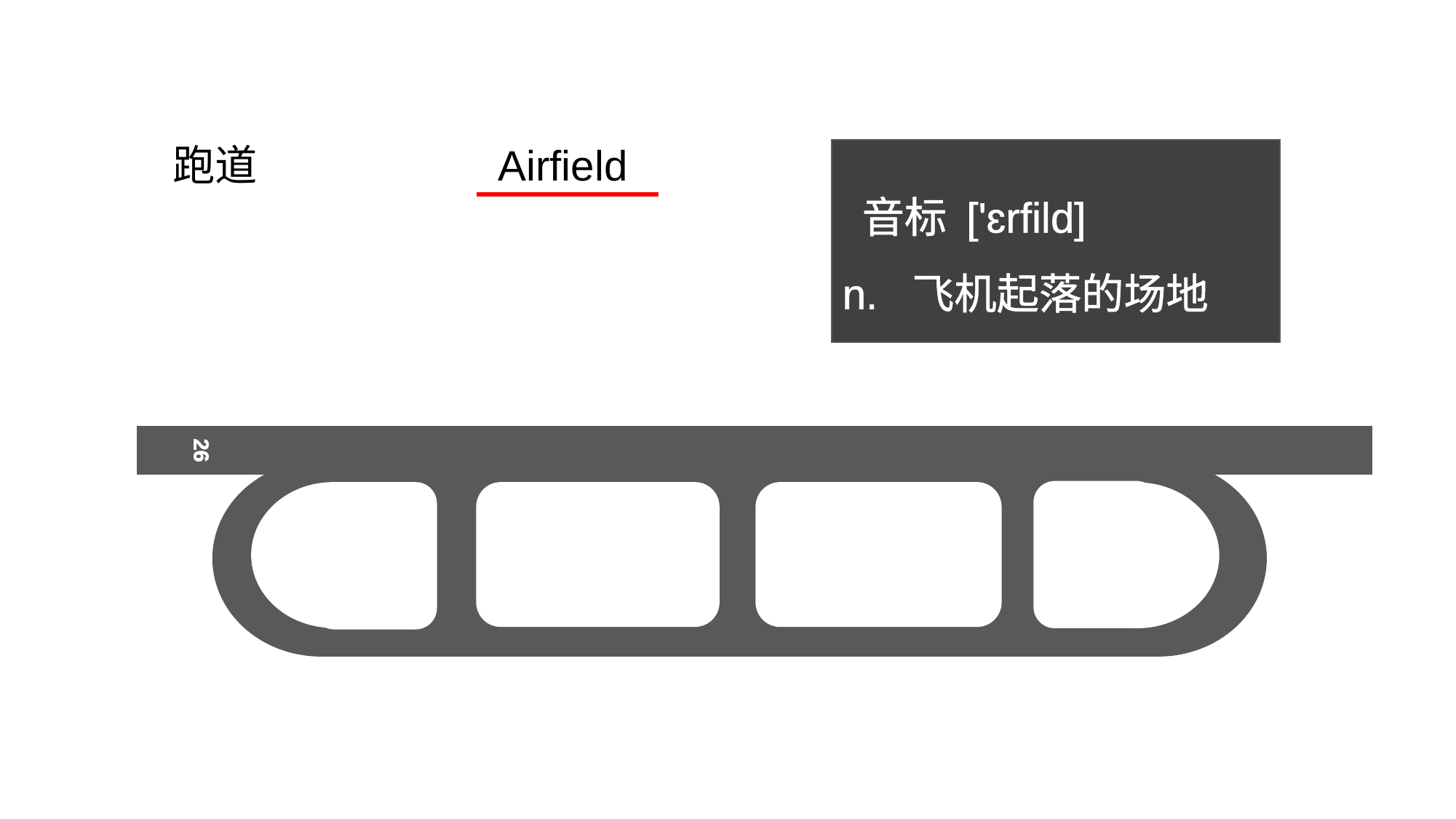

跑道
Airfield
 音标 ['ɛrfild]
n.  飞机起落的场地

26